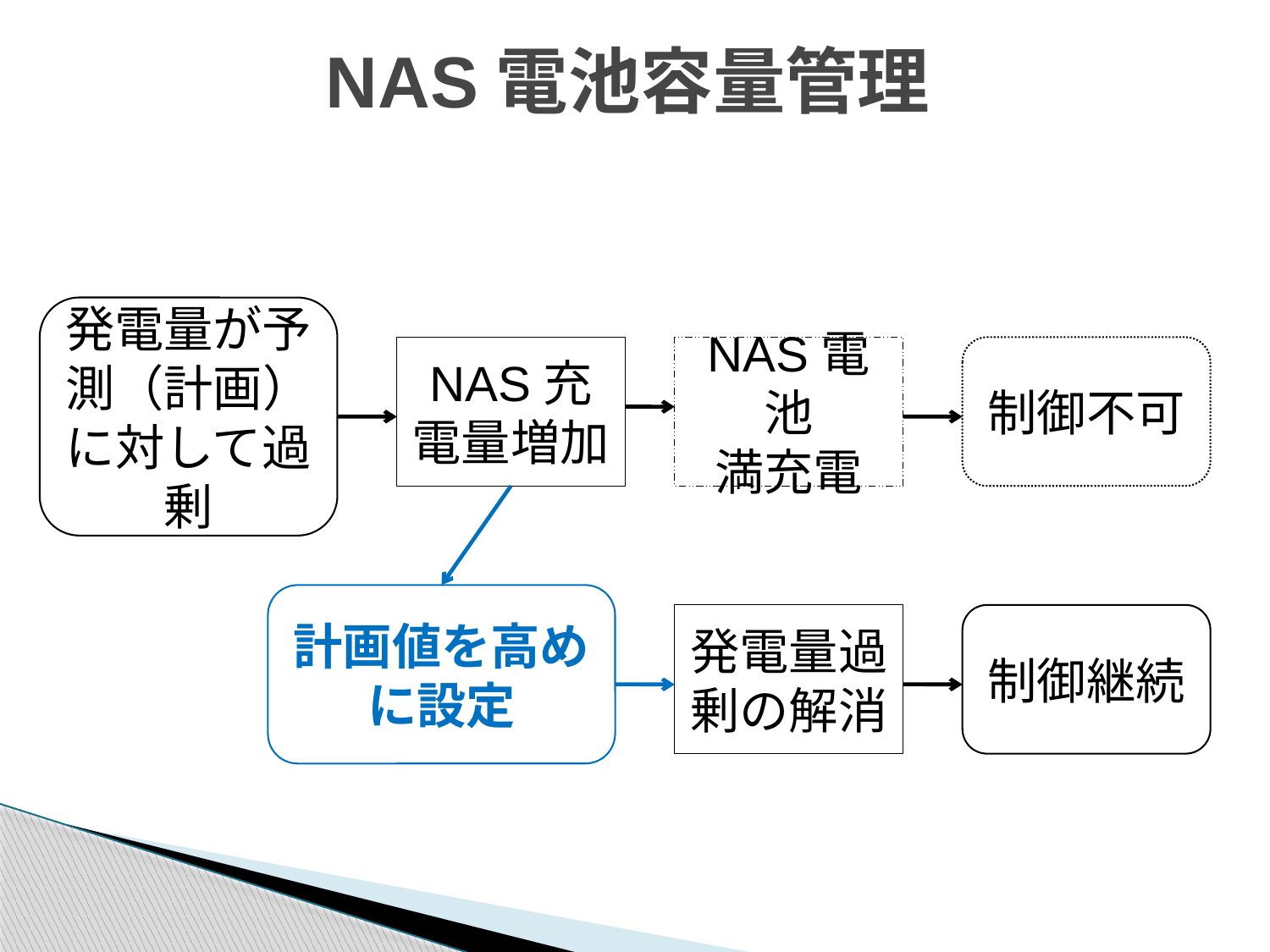

# NAS電池容量管理
発電量が予測（計画）に対して過剰
NAS充電量増加
NAS電池
満充電
制御不可
計画値を高めに設定
発電量過剰の解消
制御継続